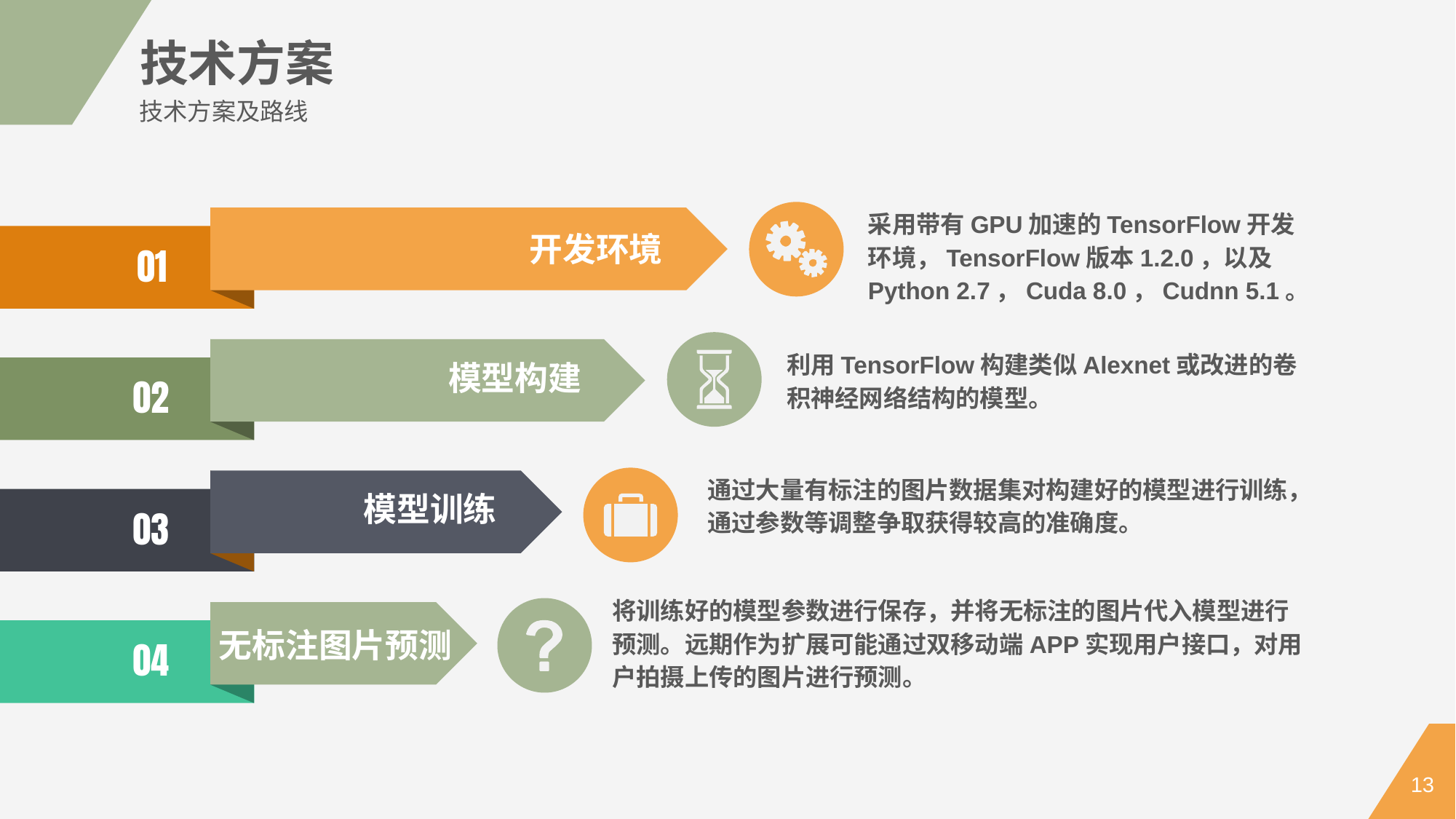

技术方案
技术方案及路线
采用带有GPU加速的TensorFlow开发环境，TensorFlow版本1.2.0，以及Python 2.7，Cuda 8.0，Cudnn 5.1。

开发环境

01

利用TensorFlow构建类似Alexnet或改进的卷积神经网络结构的模型。
模型构建

02

通过大量有标注的图片数据集对构建好的模型进行训练，通过参数等调整争取获得较高的准确度。

模型训练

03

将训练好的模型参数进行保存，并将无标注的图片代入模型进行预测。远期作为扩展可能通过双移动端APP实现用户接口，对用户拍摄上传的图片进行预测。

无标注图片预测

04